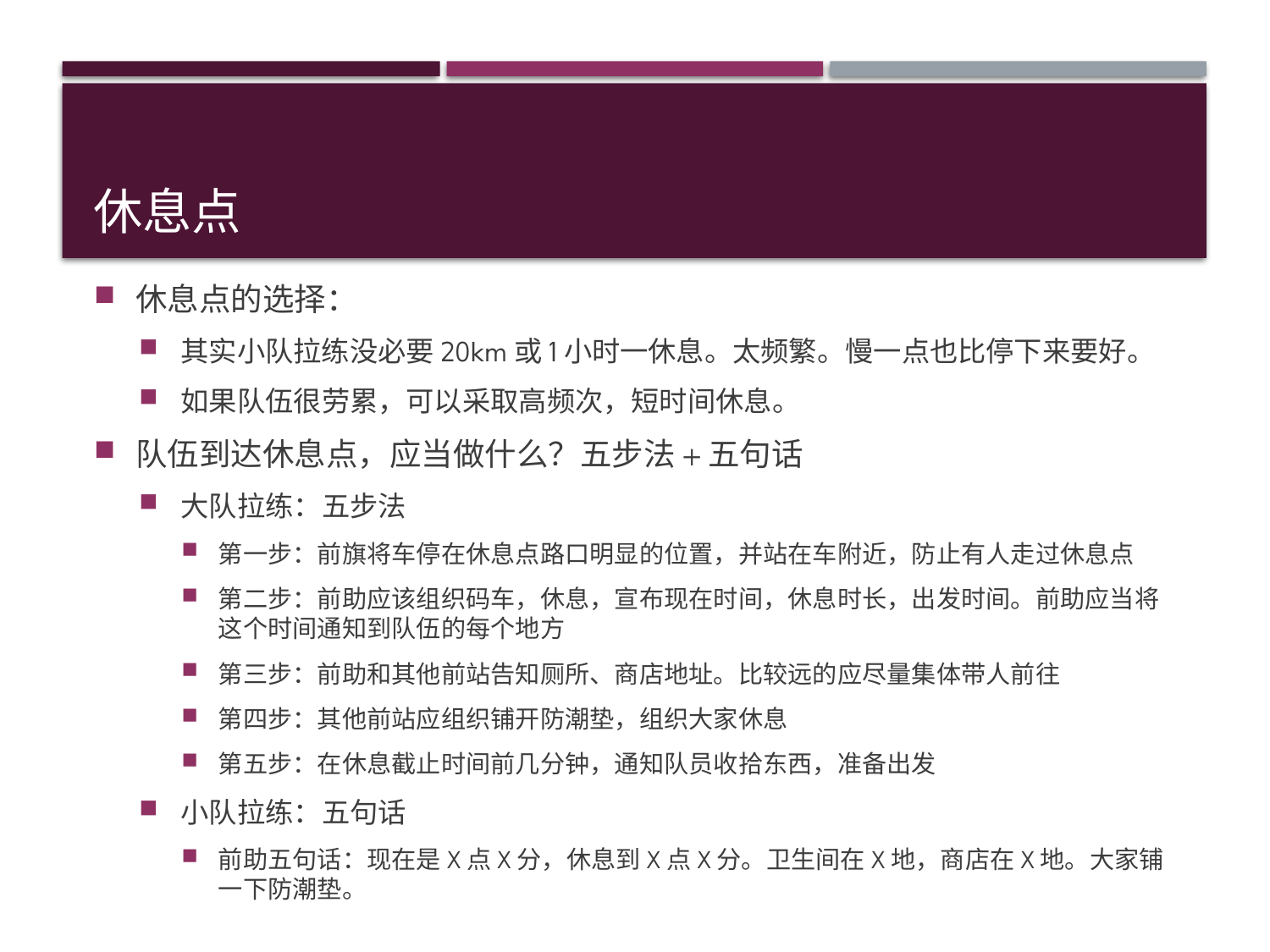

# 休息点
休息点的选择：
其实小队拉练没必要20km或1小时一休息。太频繁。慢一点也比停下来要好。
如果队伍很劳累，可以采取高频次，短时间休息。
队伍到达休息点，应当做什么？五步法+五句话
大队拉练：五步法
第一步：前旗将车停在休息点路口明显的位置，并站在车附近，防止有人走过休息点
第二步：前助应该组织码车，休息，宣布现在时间，休息时长，出发时间。前助应当将这个时间通知到队伍的每个地方
第三步：前助和其他前站告知厕所、商店地址。比较远的应尽量集体带人前往
第四步：其他前站应组织铺开防潮垫，组织大家休息
第五步：在休息截止时间前几分钟，通知队员收拾东西，准备出发
小队拉练：五句话
前助五句话：现在是X点X分，休息到X点X分。卫生间在X地，商店在X地。大家铺一下防潮垫。